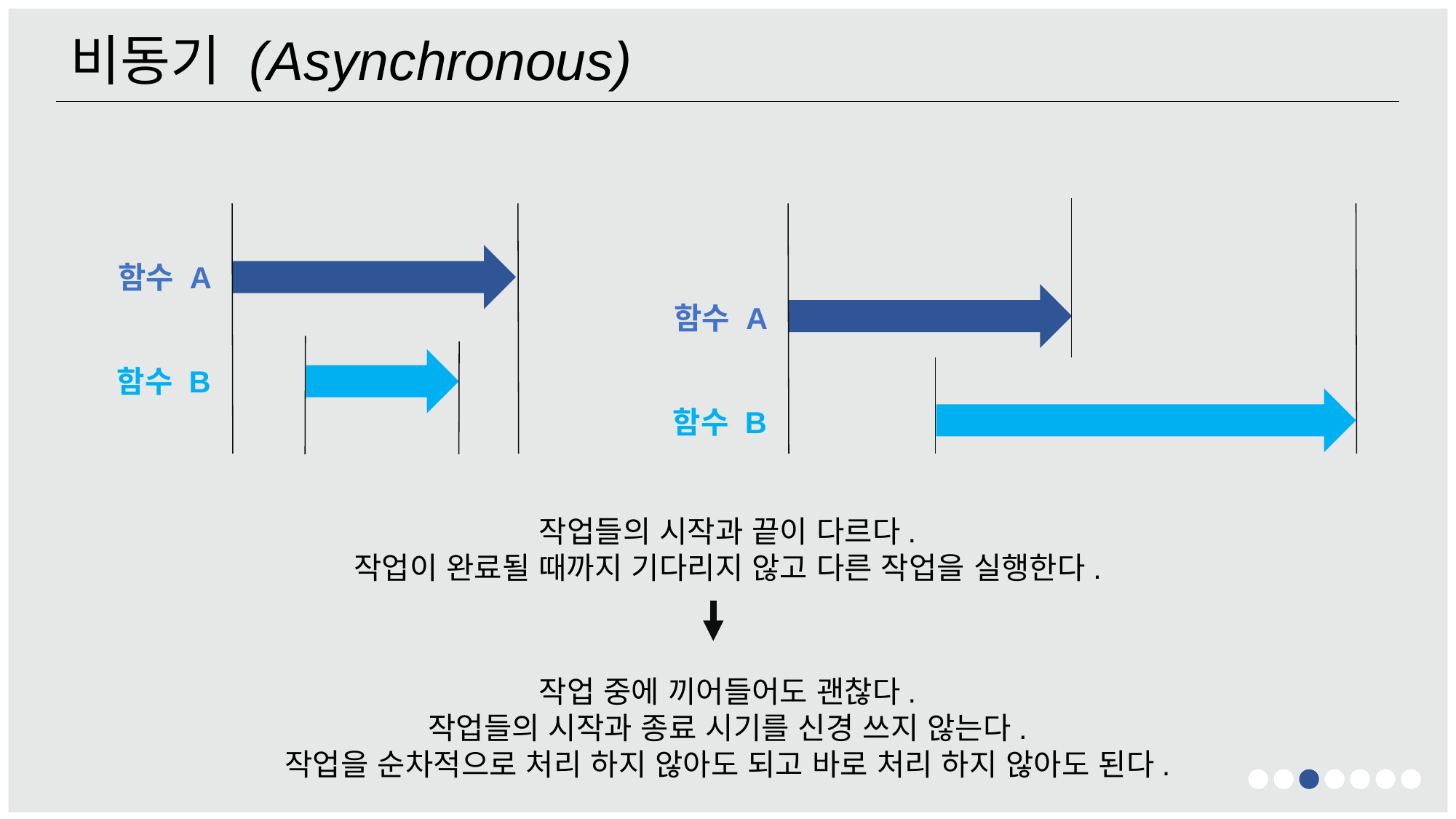

비동기 (Asynchronous)

함수 A

함수 B

함수 A

함수 B
작업들의 시작과 끝이 다르다.
작업이 완료될 때까지 기다리지 않고 다른 작업을 실행한다.
작업 중에 끼어들어도 괜찮다.
작업들의 시작과 종료 시기를 신경 쓰지 않는다.
작업을 순차적으로 처리 하지 않아도 되고 바로 처리 하지 않아도 된다.